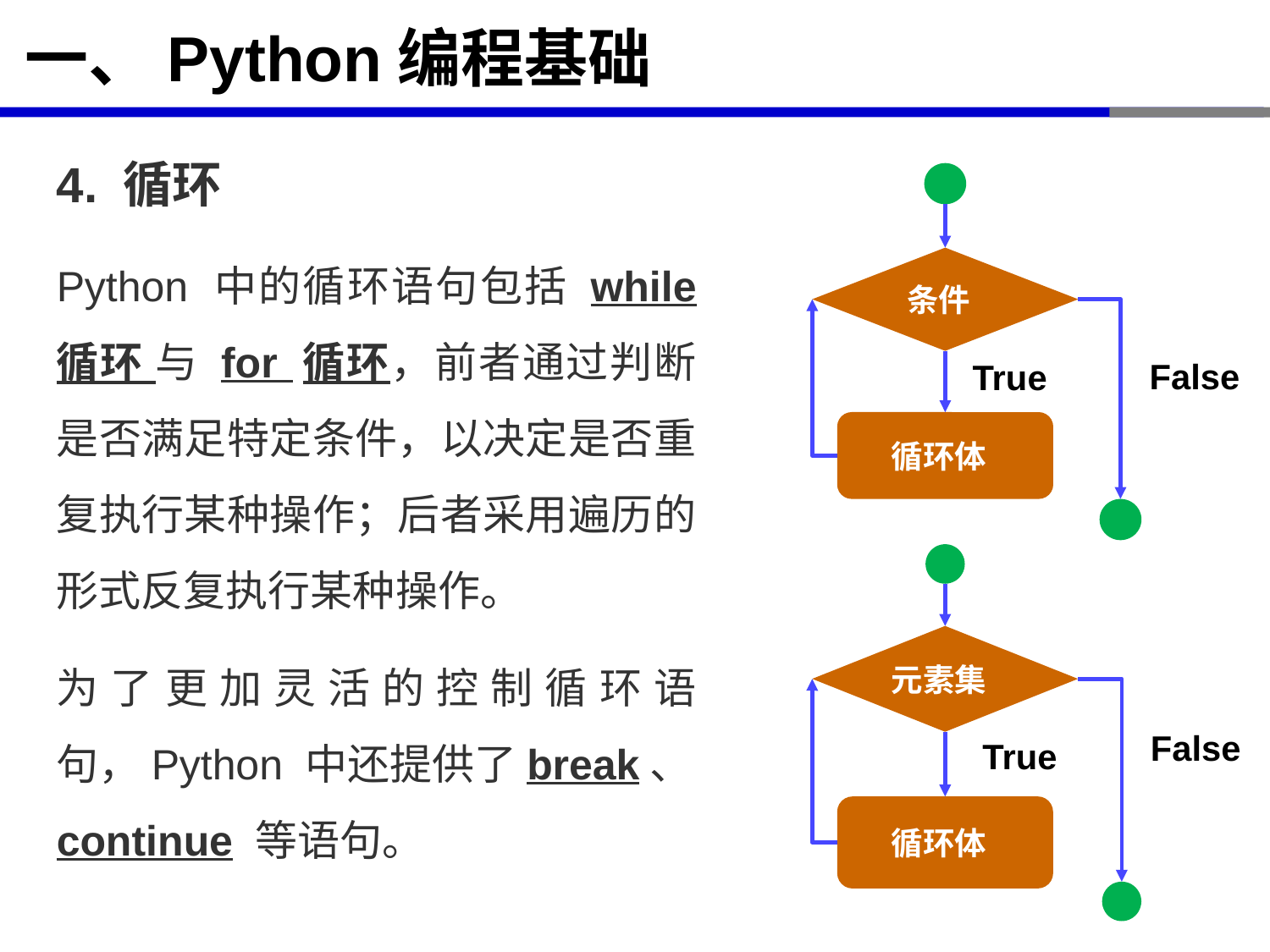

# 一、Python编程基础
4. 循环
Python 中的循环语句包括 while 循环 与 for 循环，前者通过判断是否满足特定条件，以决定是否重复执行某种操作；后者采用遍历的形式反复执行某种操作。
为了更加灵活的控制循环语句，Python 中还提供了break、continue 等语句。

条件
False
True
循环体

元素集
False
True
循环体